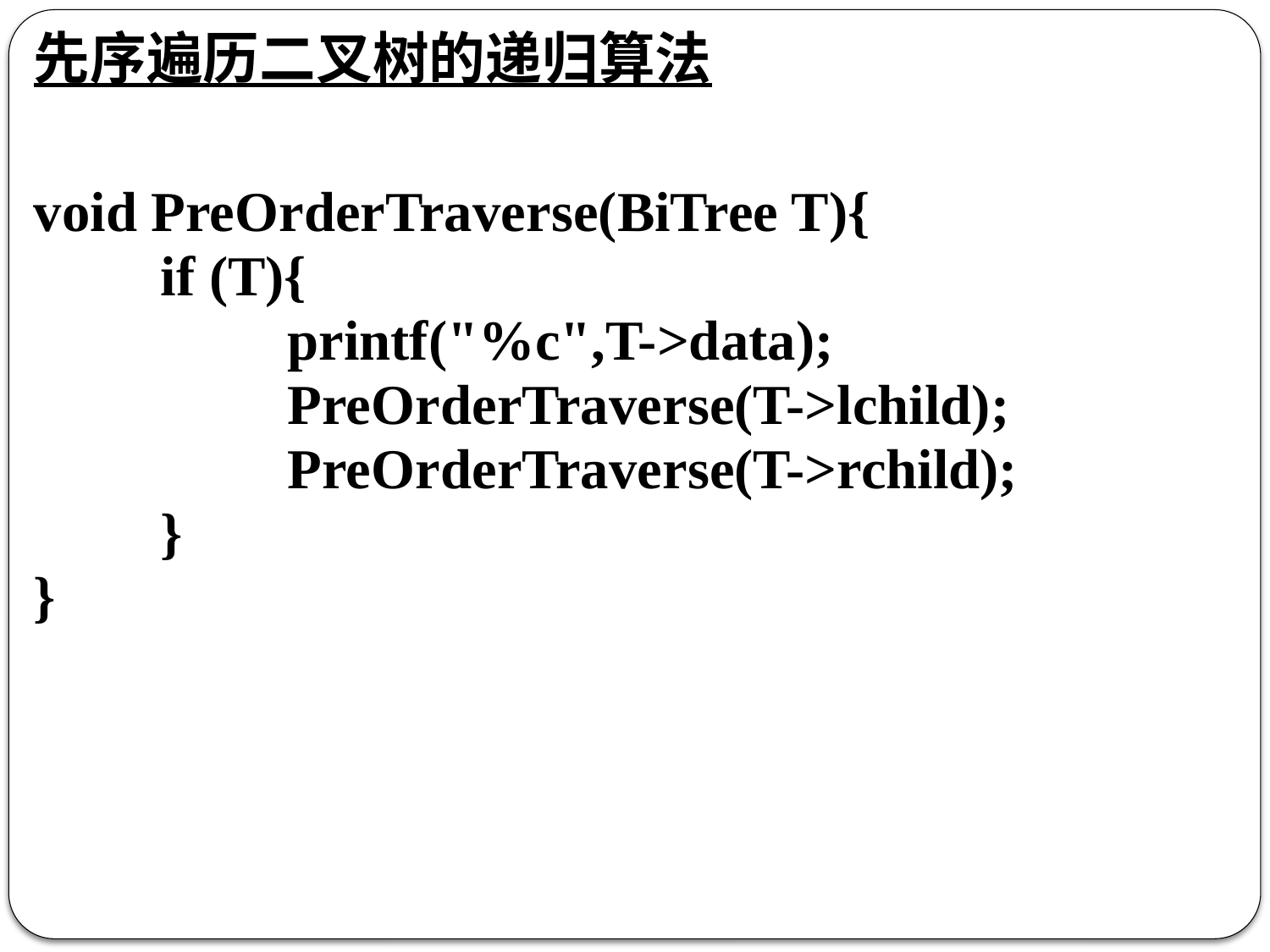

先序遍历二叉树的递归算法

void PreOrderTraverse(BiTree T){
	if (T){
		printf("%c",T->data);
		PreOrderTraverse(T->lchild);
		PreOrderTraverse(T->rchild);
	}
}